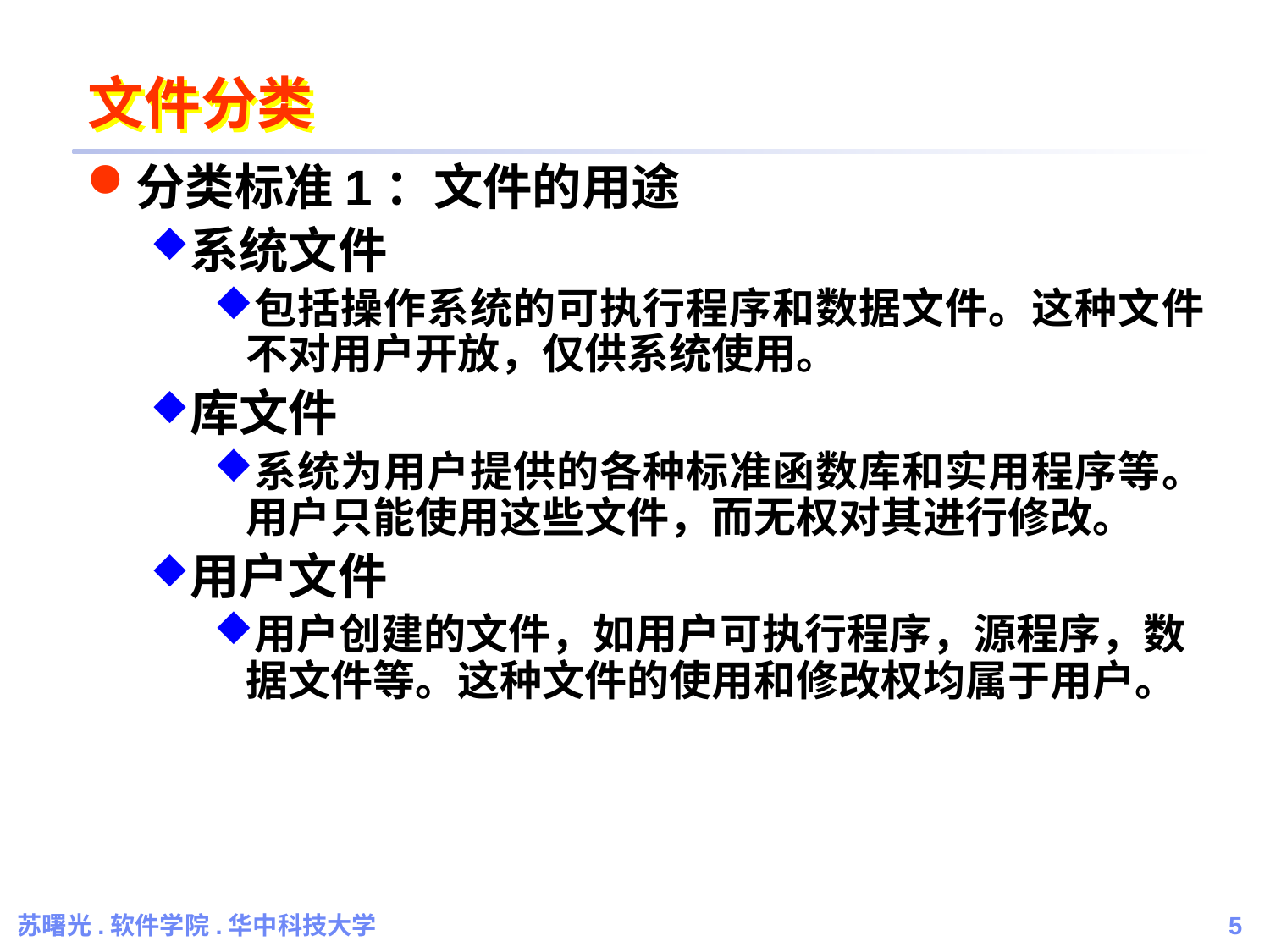

# 文件分类
分类标准1：文件的用途
系统文件
包括操作系统的可执行程序和数据文件。这种文件不对用户开放，仅供系统使用。
库文件
系统为用户提供的各种标准函数库和实用程序等。用户只能使用这些文件，而无权对其进行修改。
用户文件
用户创建的文件，如用户可执行程序，源程序，数据文件等。这种文件的使用和修改权均属于用户。
苏曙光.软件学院.华中科技大学
5